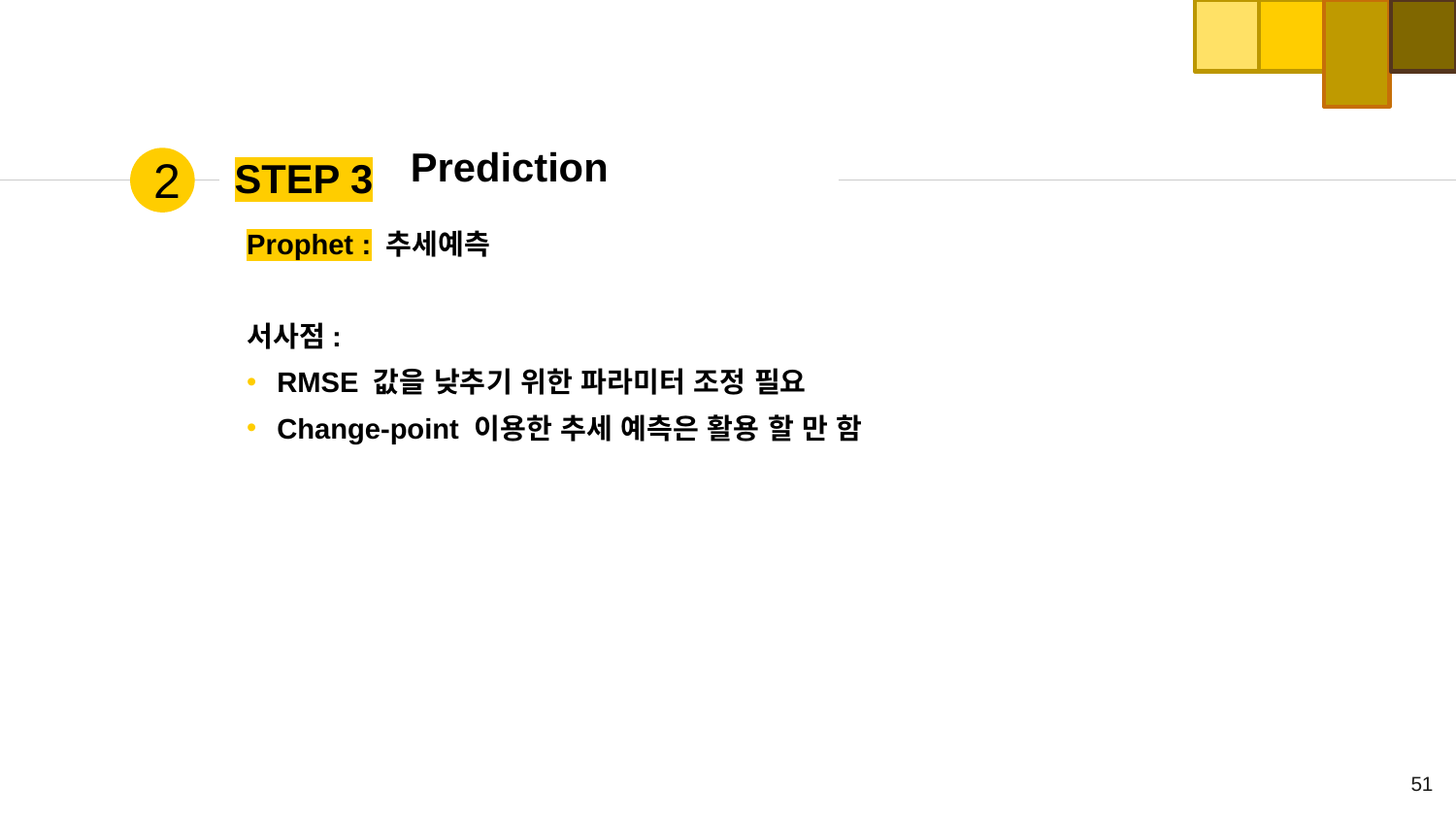

Prediction
2
# STEP 3
Prophet : 추세예측

서사점:
RMSE 값을 낮추기 위한 파라미터 조정 필요
Change-point 이용한 추세 예측은 활용 할 만 함

51